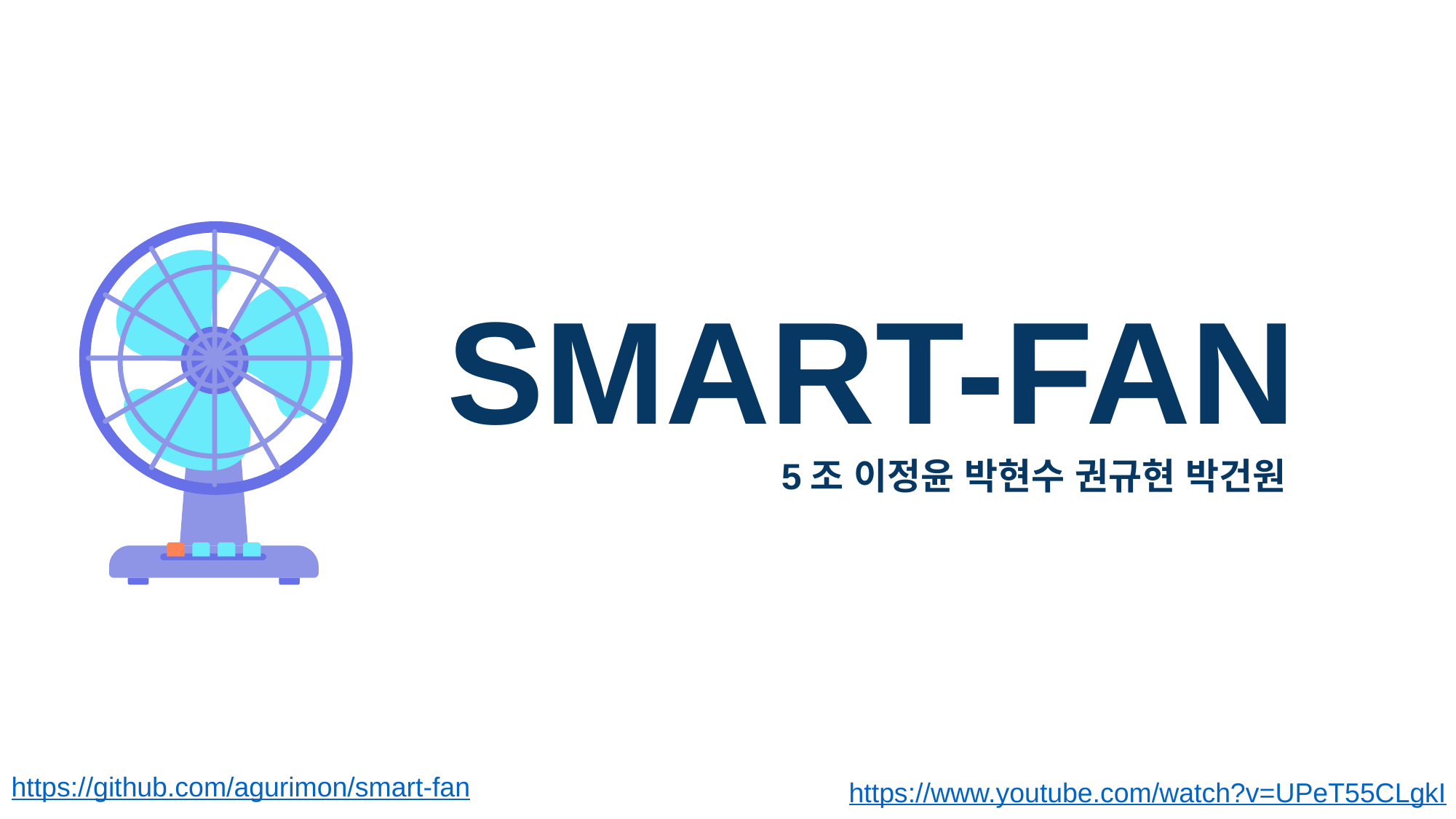

SMART-FAN
5조 이정윤 박현수 권규현 박건원

https://github.com/agurimon/smart-fan

https://www.youtube.com/watch?v=UPeT55CLgkI